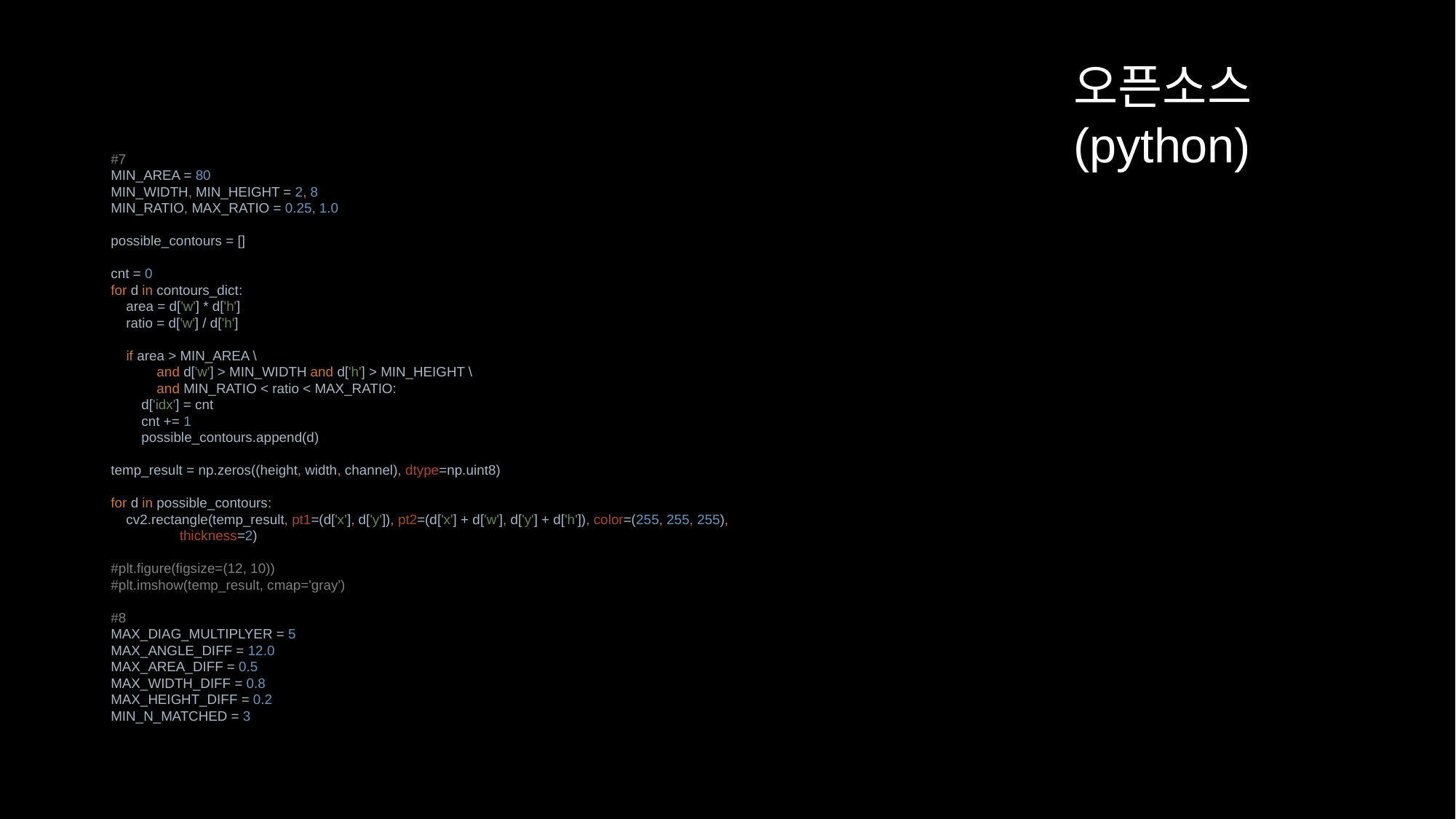

오픈소스
(python)
#7
MIN_AREA = 80
MIN_WIDTH, MIN_HEIGHT = 2, 8
MIN_RATIO, MAX_RATIO = 0.25, 1.0
possible_contours = []
cnt = 0
for d in contours_dict:
    area = d['w'] * d['h']
    ratio = d['w'] / d['h']
    if area > MIN_AREA \
            and d['w'] > MIN_WIDTH and d['h'] > MIN_HEIGHT \
            and MIN_RATIO < ratio < MAX_RATIO:
        d['idx'] = cnt
        cnt += 1
        possible_contours.append(d)
temp_result = np.zeros((height, width, channel), dtype=np.uint8)
for d in possible_contours:
    cv2.rectangle(temp_result, pt1=(d['x'], d['y']), pt2=(d['x'] + d['w'], d['y'] + d['h']), color=(255, 255, 255),
                  thickness=2)
#plt.figure(figsize=(12, 10))
#plt.imshow(temp_result, cmap='gray')
#8
MAX_DIAG_MULTIPLYER = 5
MAX_ANGLE_DIFF = 12.0
MAX_AREA_DIFF = 0.5
MAX_WIDTH_DIFF = 0.8
MAX_HEIGHT_DIFF = 0.2
MIN_N_MATCHED = 3